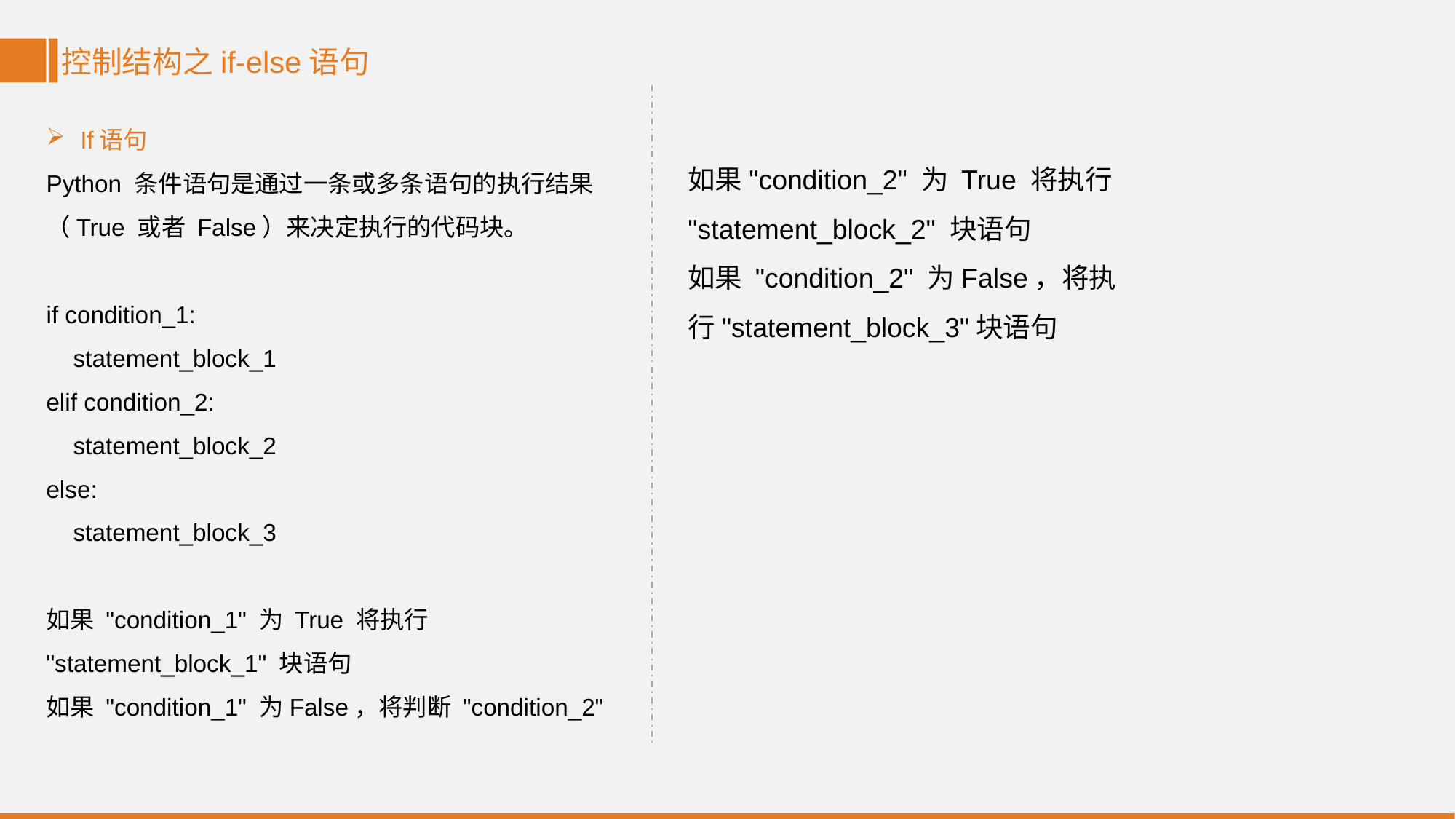

控制结构之if-else语句

If语句
Python 条件语句是通过一条或多条语句的执行结果（True 或者 False）来决定执行的代码块。

if condition_1:
    statement_block_1
elif condition_2:
    statement_block_2
else:
    statement_block_3

如果 "condition_1" 为 True 将执行 "statement_block_1" 块语句
如果 "condition_1" 为False，将判断 "condition_2"
如果"condition_2" 为 True 将执行 "statement_block_2" 块语句
如果 "condition_2" 为False，将执行"statement_block_3"块语句